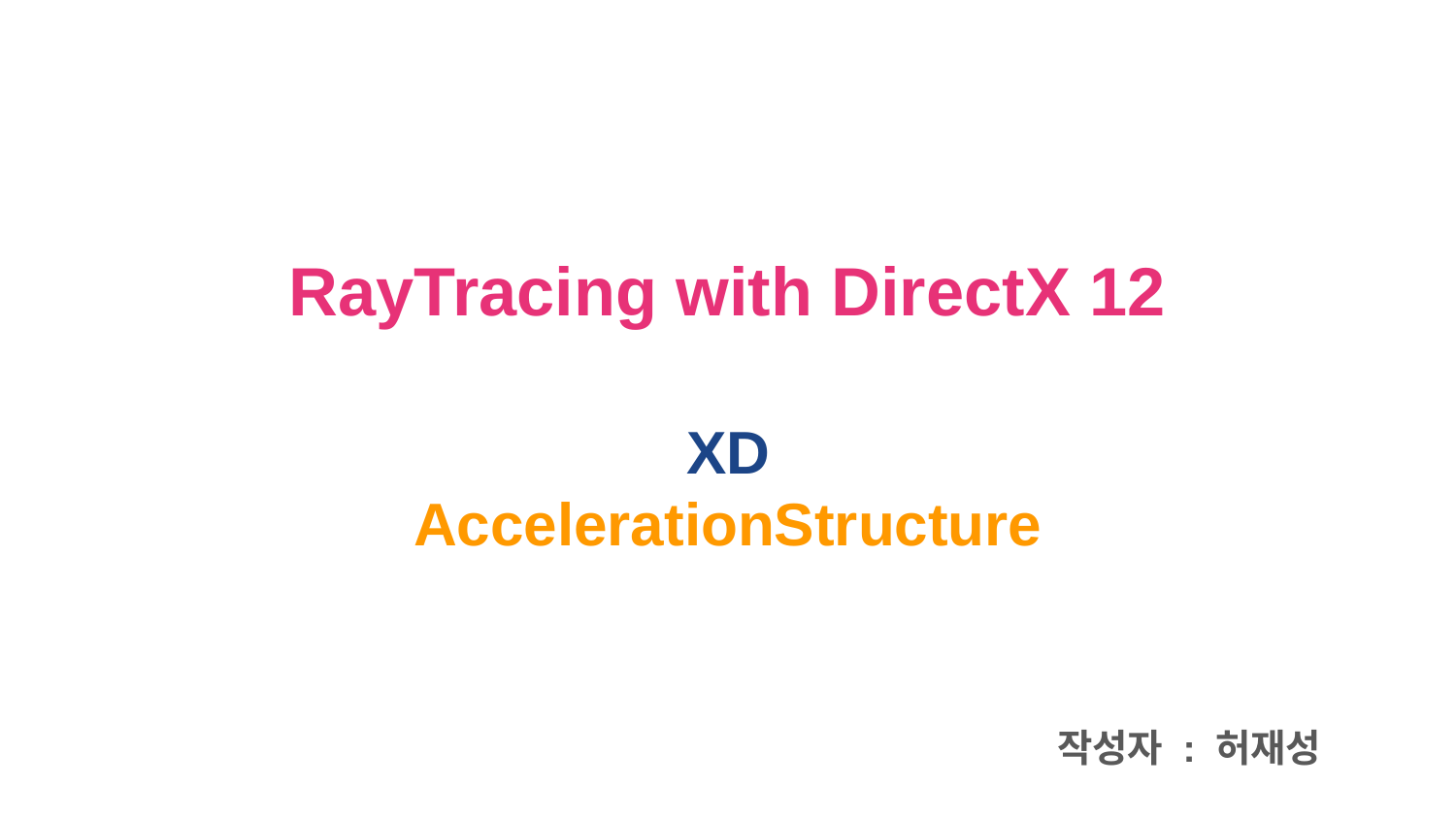

# RayTracing with DirectX 12

XD
AccelerationStructure
작성자 : 허재성